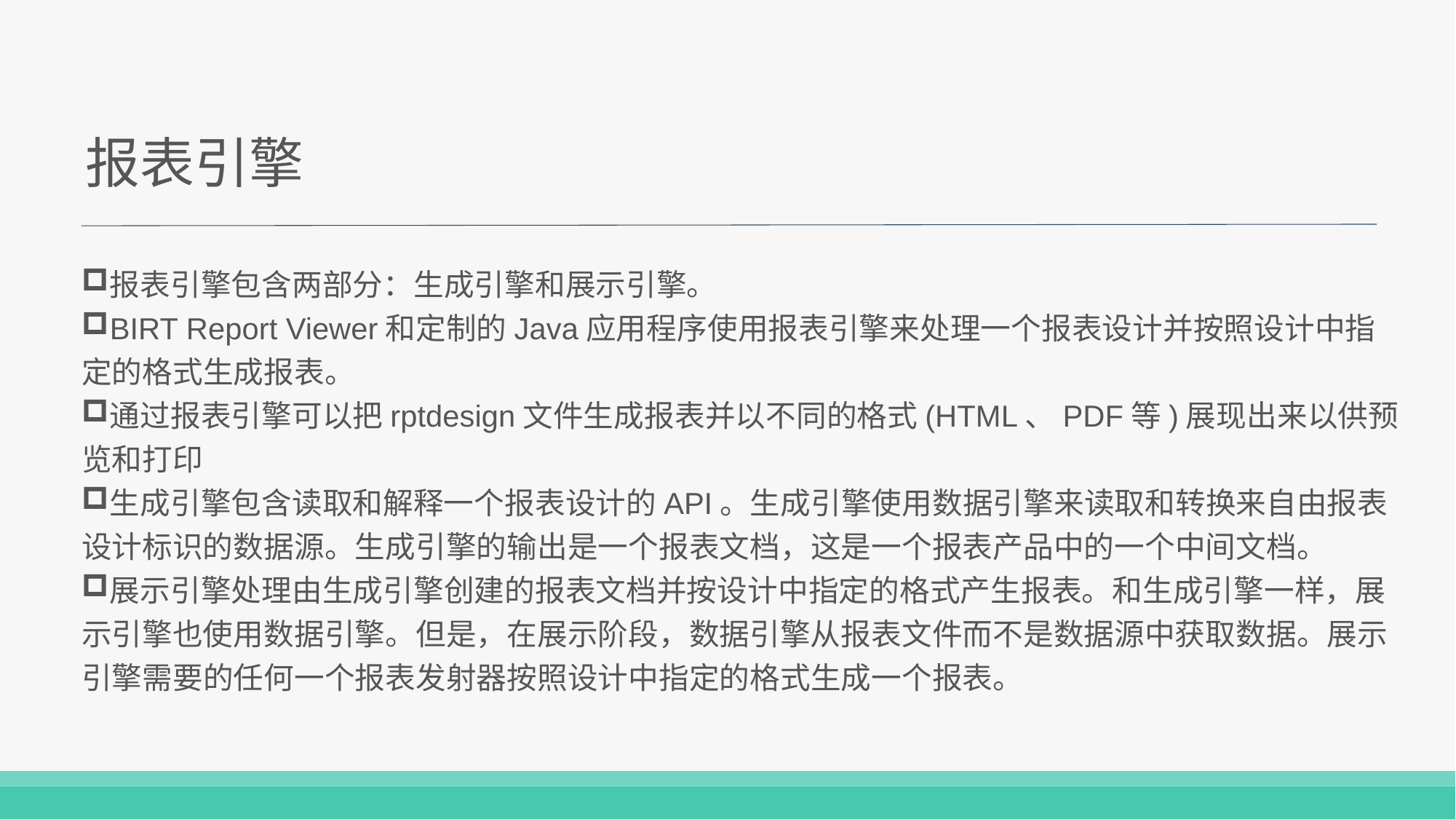

报表引擎
报表引擎包含两部分：生成引擎和展示引擎。
BIRT Report Viewer和定制的Java应用程序使用报表引擎来处理一个报表设计并按照设计中指定的格式生成报表。
通过报表引擎可以把rptdesign文件生成报表并以不同的格式(HTML、PDF等)展现出来以供预览和打印
生成引擎包含读取和解释一个报表设计的API。生成引擎使用数据引擎来读取和转换来自由报表设计标识的数据源。生成引擎的输出是一个报表文档，这是一个报表产品中的一个中间文档。
展示引擎处理由生成引擎创建的报表文档并按设计中指定的格式产生报表。和生成引擎一样，展示引擎也使用数据引擎。但是，在展示阶段，数据引擎从报表文件而不是数据源中获取数据。展示引擎需要的任何一个报表发射器按照设计中指定的格式生成一个报表。